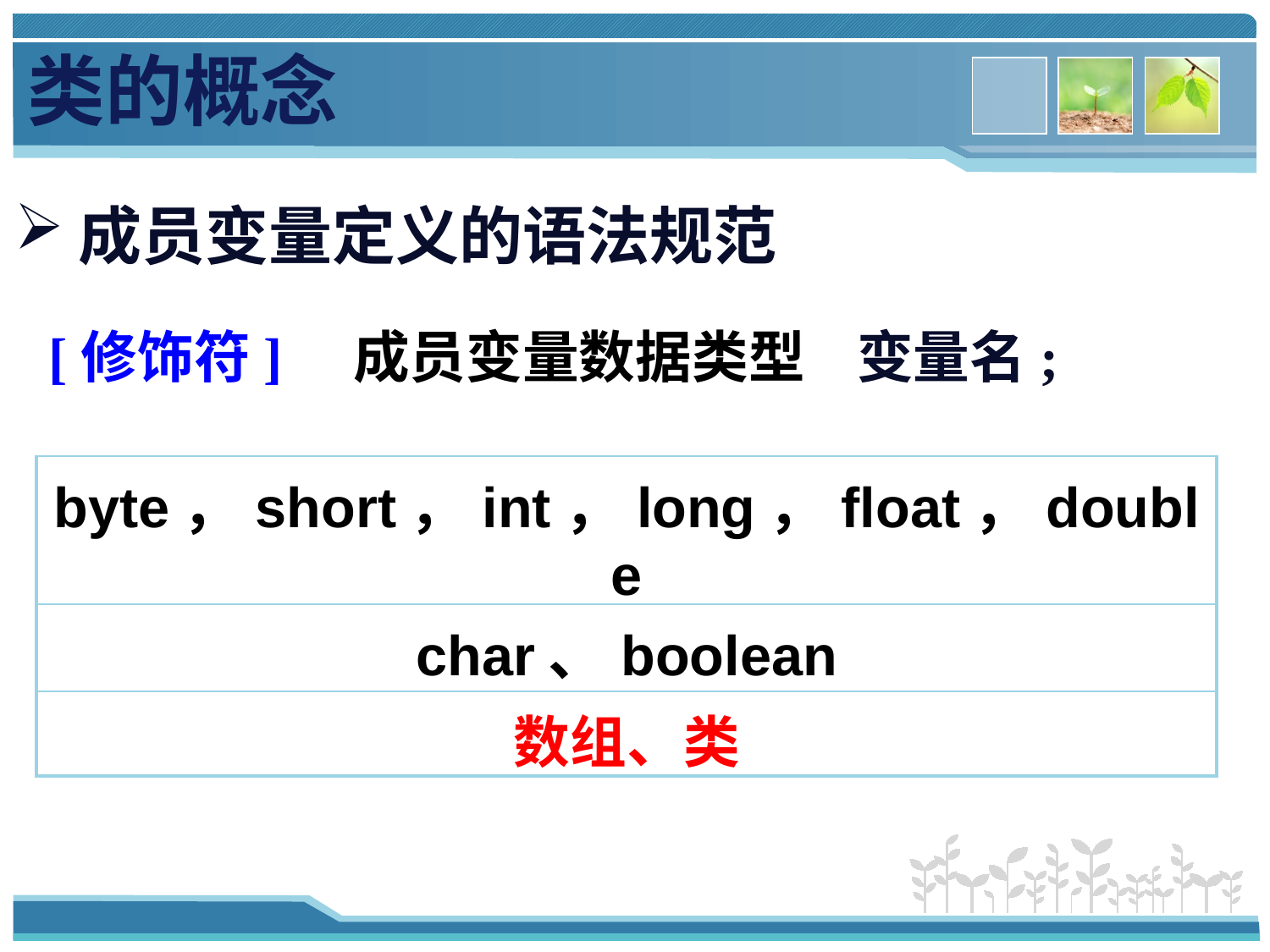

类的概念
成员变量定义的语法规范
[修饰符]    成员变量数据类型    变量名;
| byte，short，int，long，float，double |
| --- |
| char、boolean |
| 数组、类 |